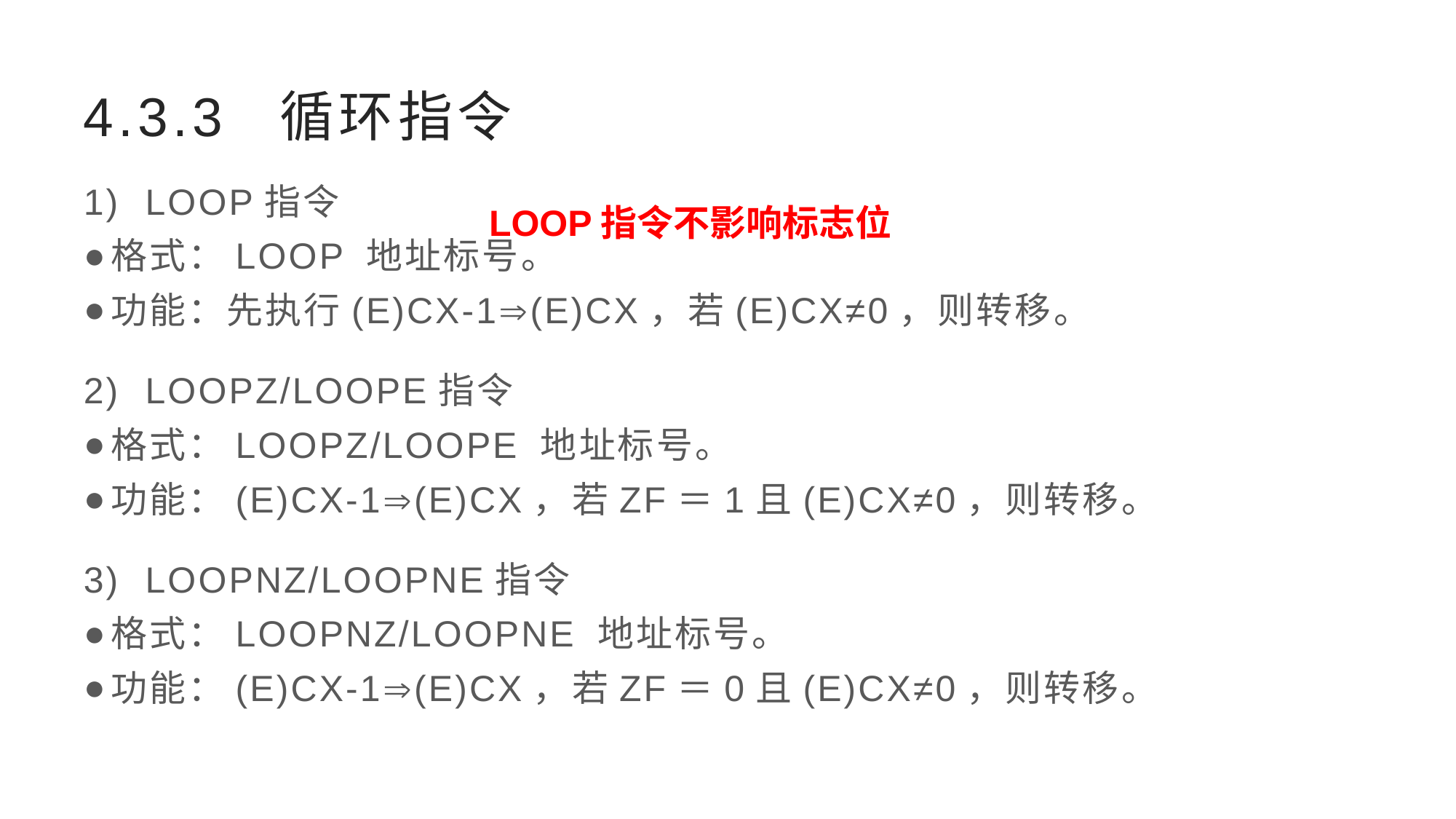

# 4.3.3  循环指令
1)  LOOP指令
格式：LOOP 地址标号。
功能：先执行(E)CX-1⇒(E)CX，若(E)CX≠0，则转移。
2)  LOOPZ/LOOPE指令
格式：LOOPZ/LOOPE 地址标号。
功能：(E)CX-1⇒(E)CX，若ZF＝1且(E)CX≠0，则转移。
3)  LOOPNZ/LOOPNE指令
格式：LOOPNZ/LOOPNE 地址标号。
功能：(E)CX-1⇒(E)CX，若ZF＝0且(E)CX≠0，则转移。
LOOP指令不影响标志位